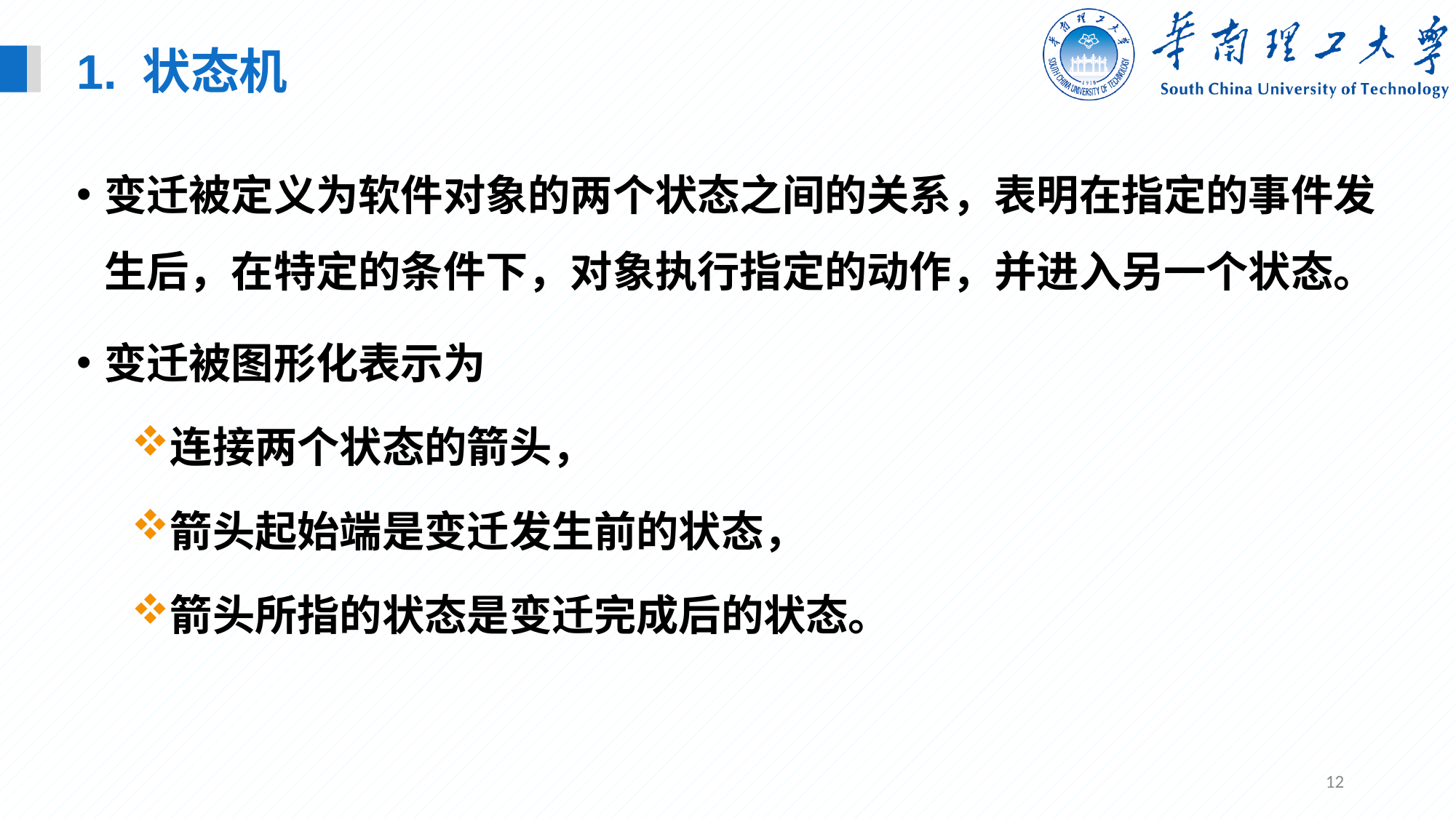

1. 状态机
变迁被定义为软件对象的两个状态之间的关系，表明在指定的事件发生后，在特定的条件下，对象执行指定的动作，并进入另一个状态。
变迁被图形化表示为
连接两个状态的箭头，
箭头起始端是变迁发生前的状态，
箭头所指的状态是变迁完成后的状态。
12